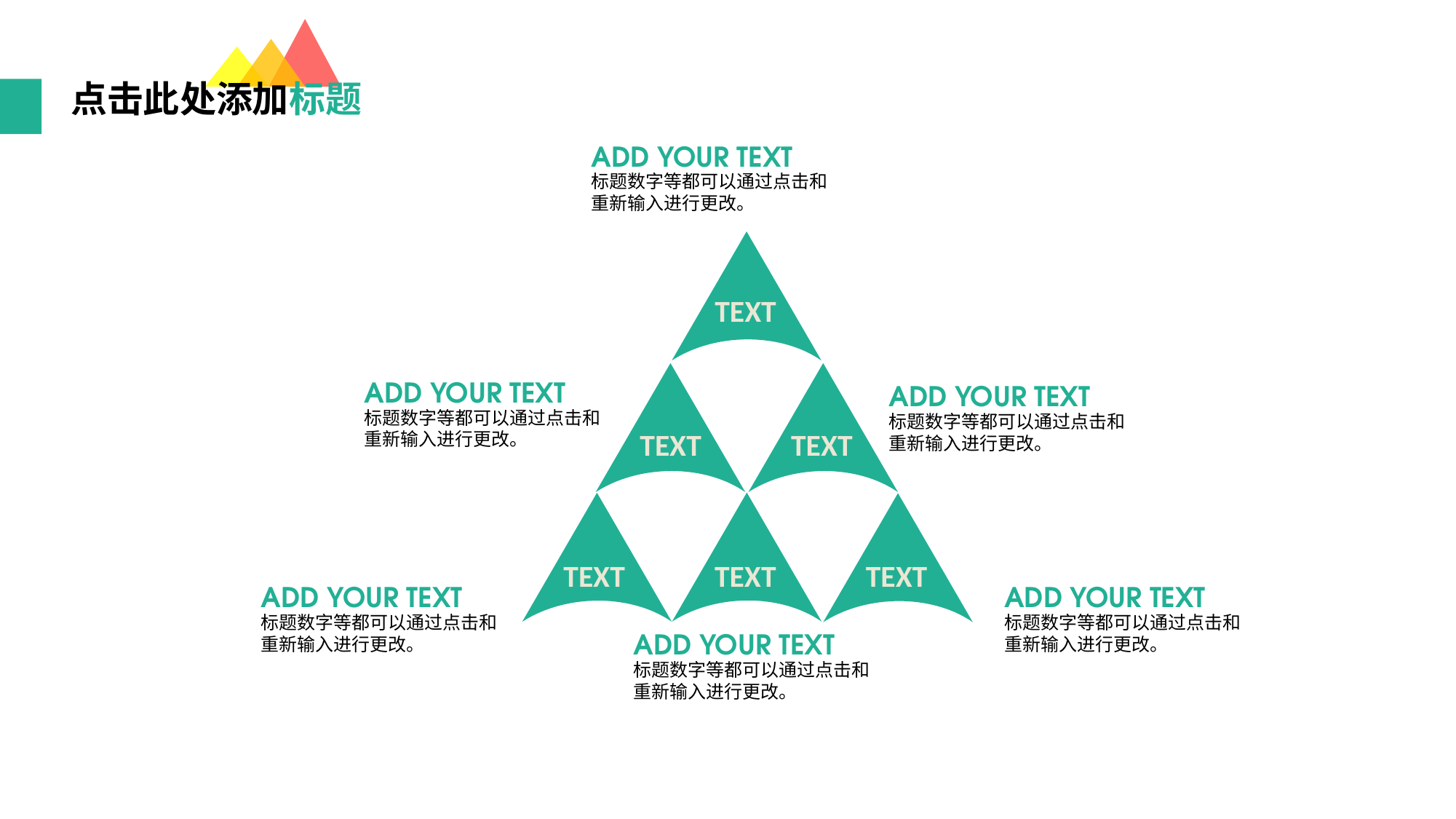

# 点击此处添加标题
ADD YOUR TEXT
标题数字等都可以通过点击和重新输入进行更改。

TEXT

ADD YOUR TEXT
ADD YOUR TEXT
标题数字等都可以通过点击和重新输入进行更改。
标题数字等都可以通过点击和重新输入进行更改。
TEXT
TEXT

TEXT
TEXT
TEXT
ADD YOUR TEXT
ADD YOUR TEXT
标题数字等都可以通过点击和重新输入进行更改。
标题数字等都可以通过点击和重新输入进行更改。
ADD YOUR TEXT
标题数字等都可以通过点击和重新输入进行更改。